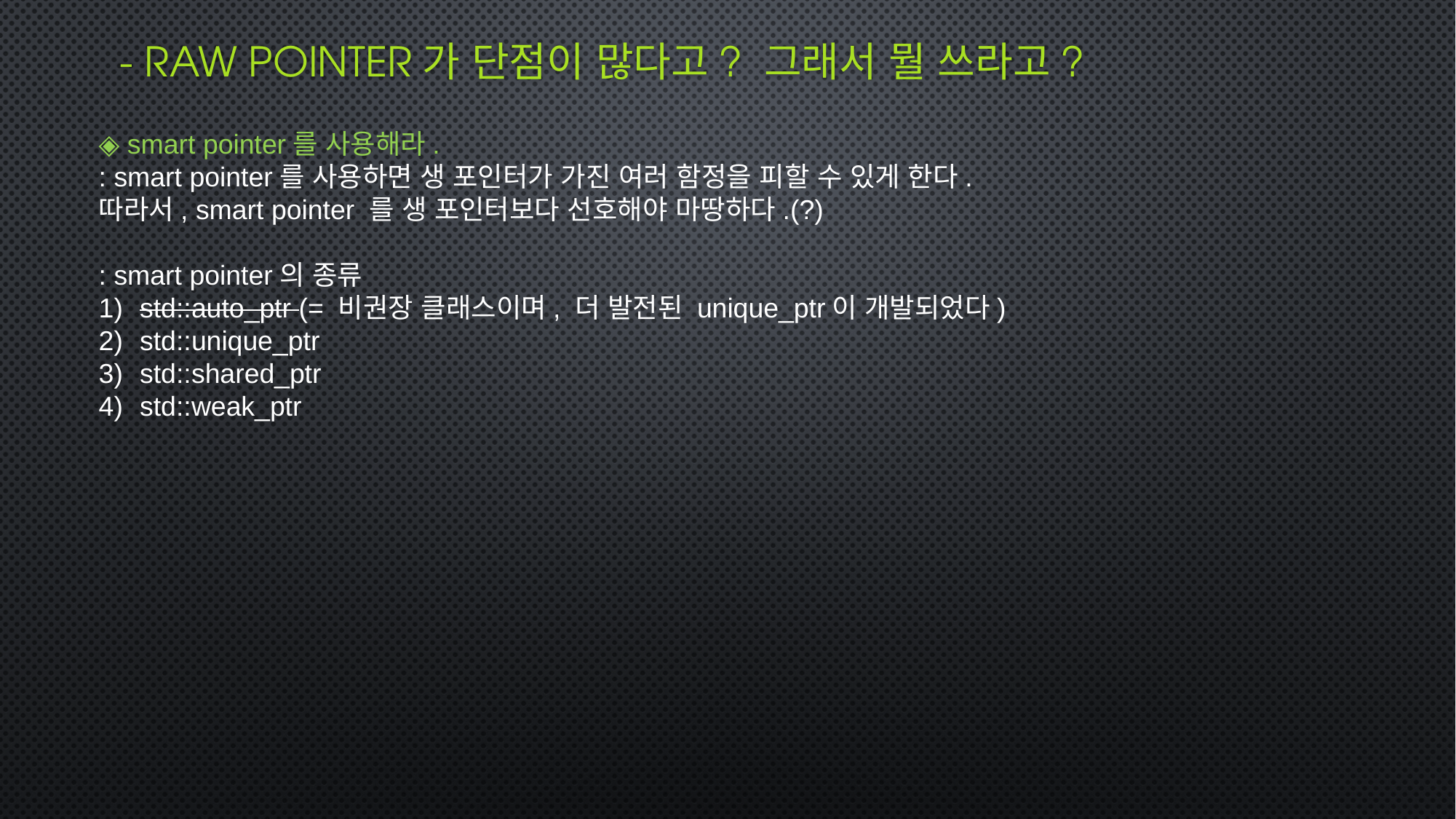

# - Raw pointer가 단점이 많다고? 그래서 뭘 쓰라고?
◈ smart pointer를 사용해라.
: smart pointer를 사용하면 생 포인터가 가진 여러 함정을 피할 수 있게 한다.
따라서, smart pointer 를 생 포인터보다 선호해야 마땅하다.(?)

: smart pointer의 종류
std::auto_ptr (= 비권장 클래스이며, 더 발전된 unique_ptr이 개발되었다)
std::unique_ptr
std::shared_ptr
std::weak_ptr